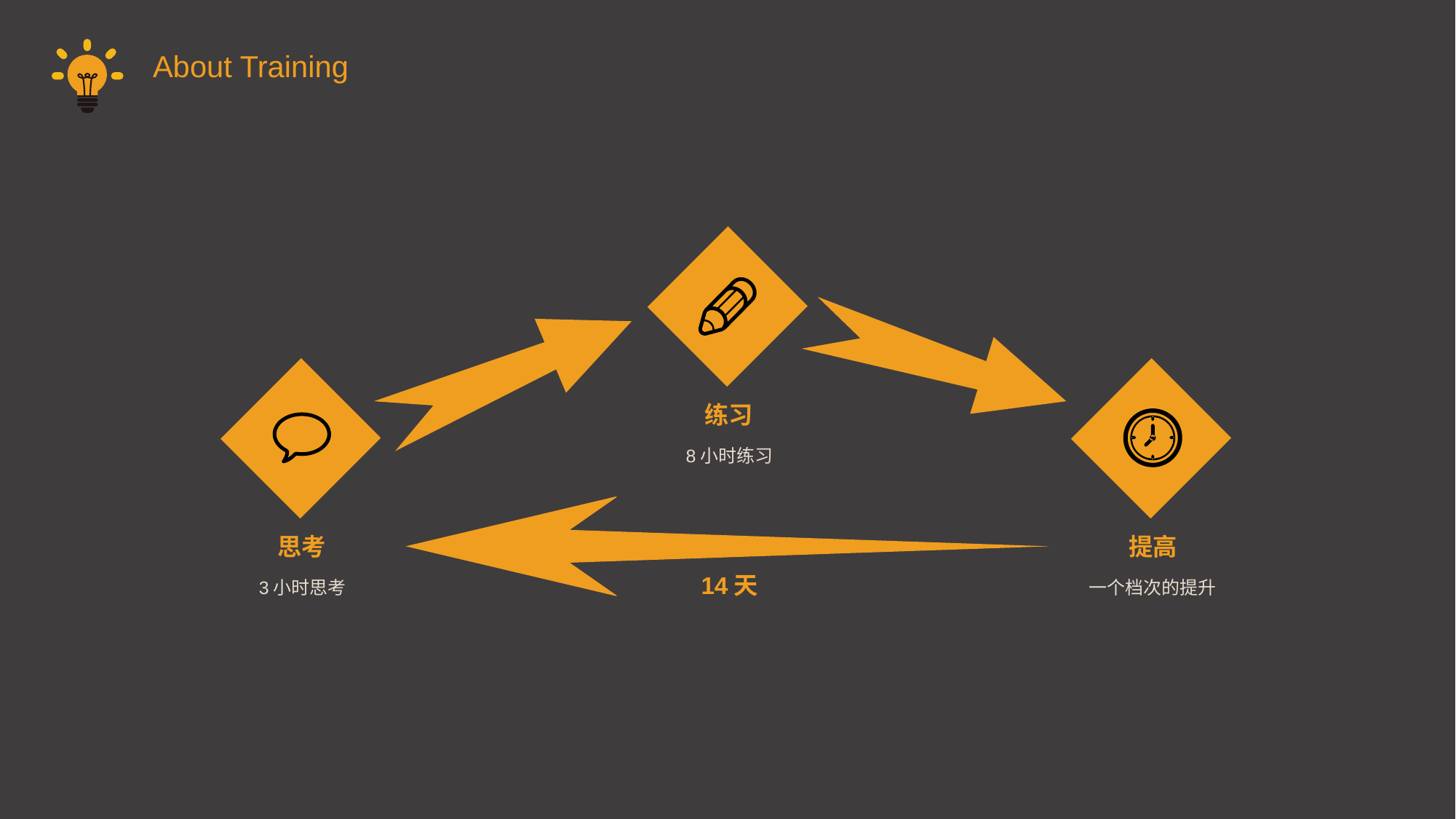

About Training

练习

8小时练习

思考
提高
14天
3小时思考
一个档次的提升